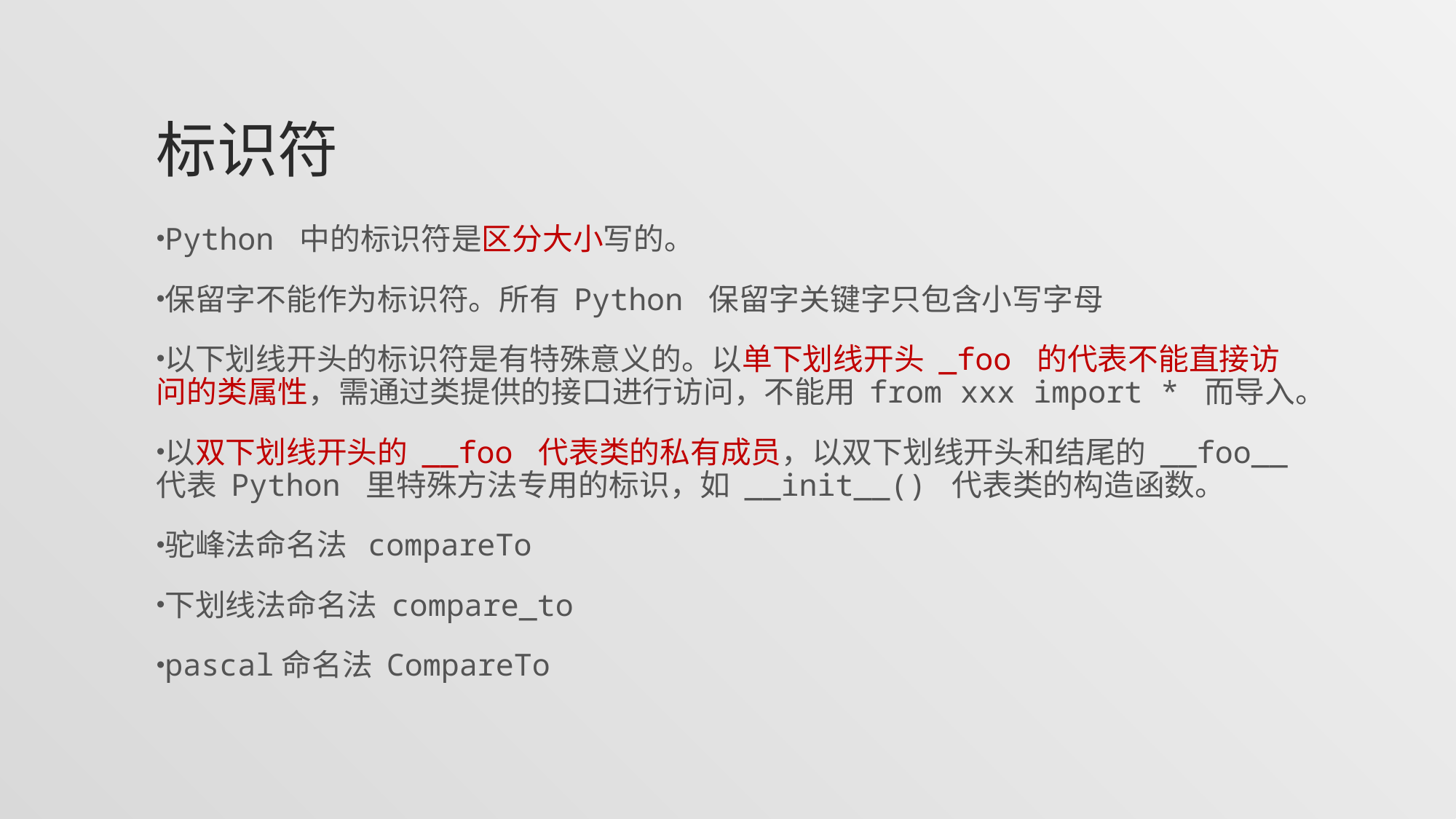

# 标识符
Python 中的标识符是区分大小写的。
保留字不能作为标识符。所有 Python 保留字关键字只包含小写字母
以下划线开头的标识符是有特殊意义的。以单下划线开头 _foo 的代表不能直接访问的类属性，需通过类提供的接口进行访问，不能用 from xxx import * 而导入。
以双下划线开头的 __foo 代表类的私有成员，以双下划线开头和结尾的 __foo__ 代表 Python 里特殊方法专用的标识，如 __init__() 代表类的构造函数。
驼峰法命名法  compareTo
下划线法命名法 compare_to
pascal命名法 CompareTo